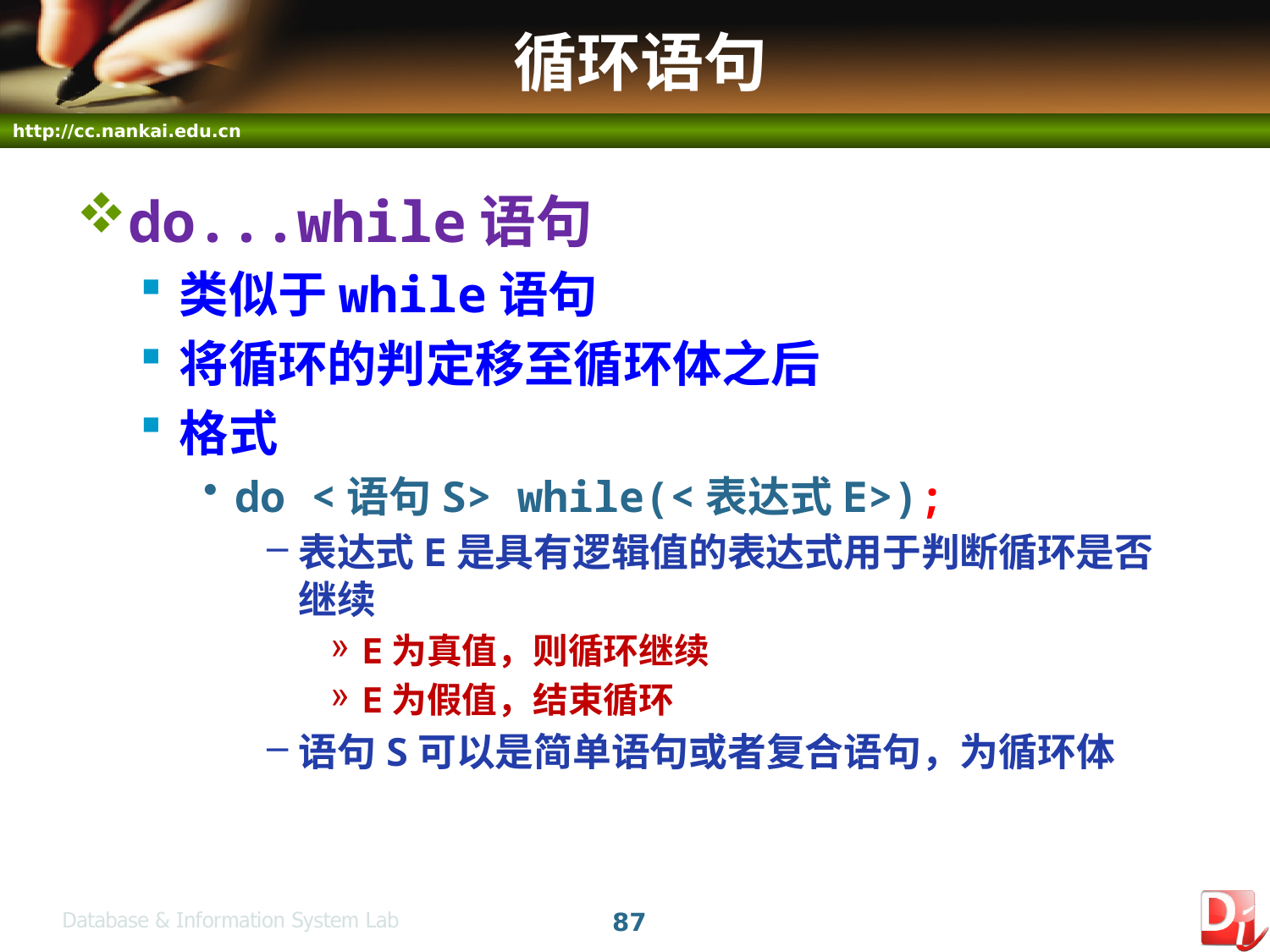

# 循环语句
do...while语句
类似于while语句
将循环的判定移至循环体之后
格式
do <语句S> while(<表达式E>);
表达式E是具有逻辑值的表达式用于判断循环是否继续
E为真值，则循环继续
E为假值，结束循环
语句S可以是简单语句或者复合语句，为循环体
87
Database & Information System Lab